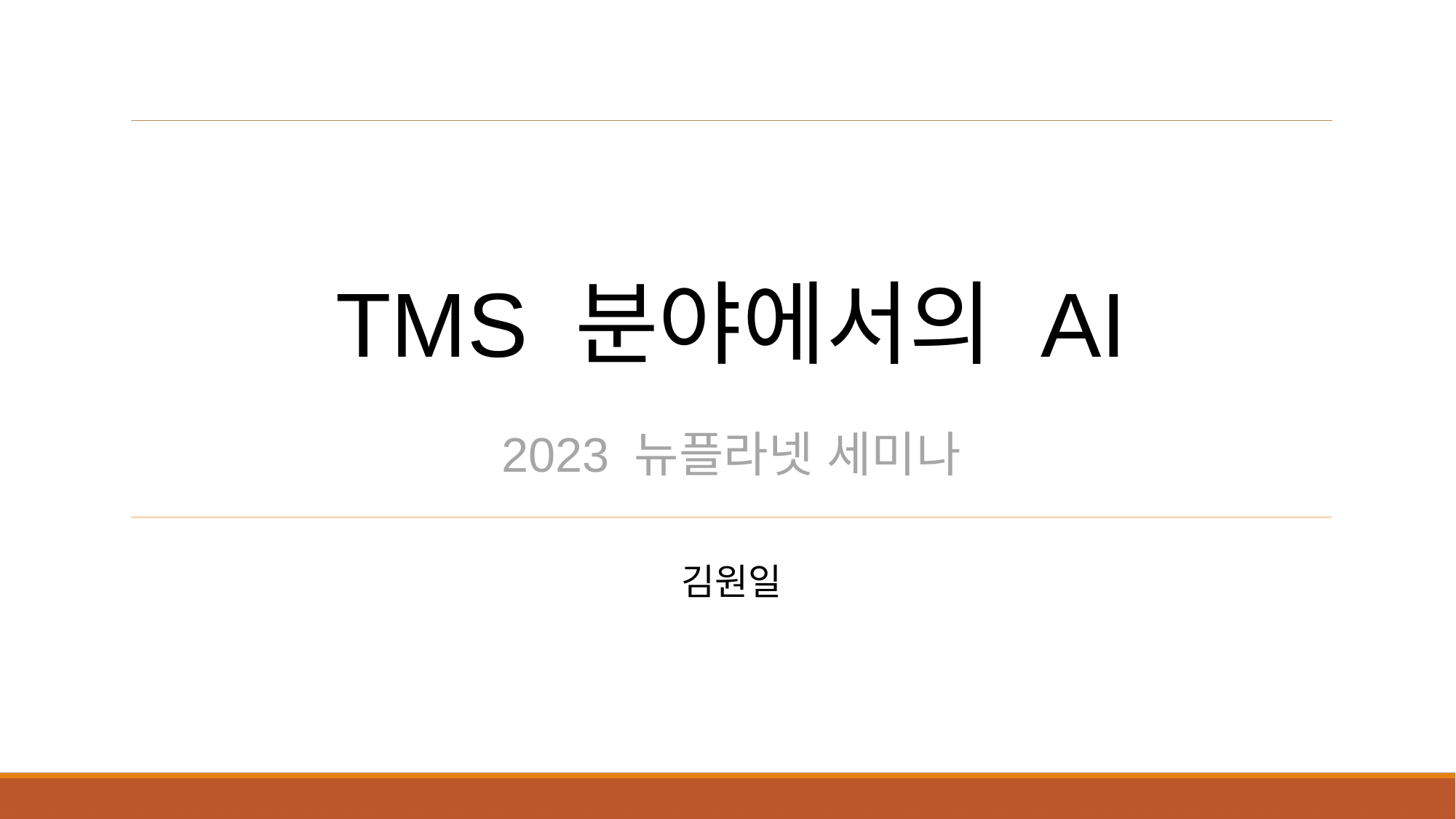

# TMS 분야에서의 AI
2023 뉴플라넷 세미나
김원일